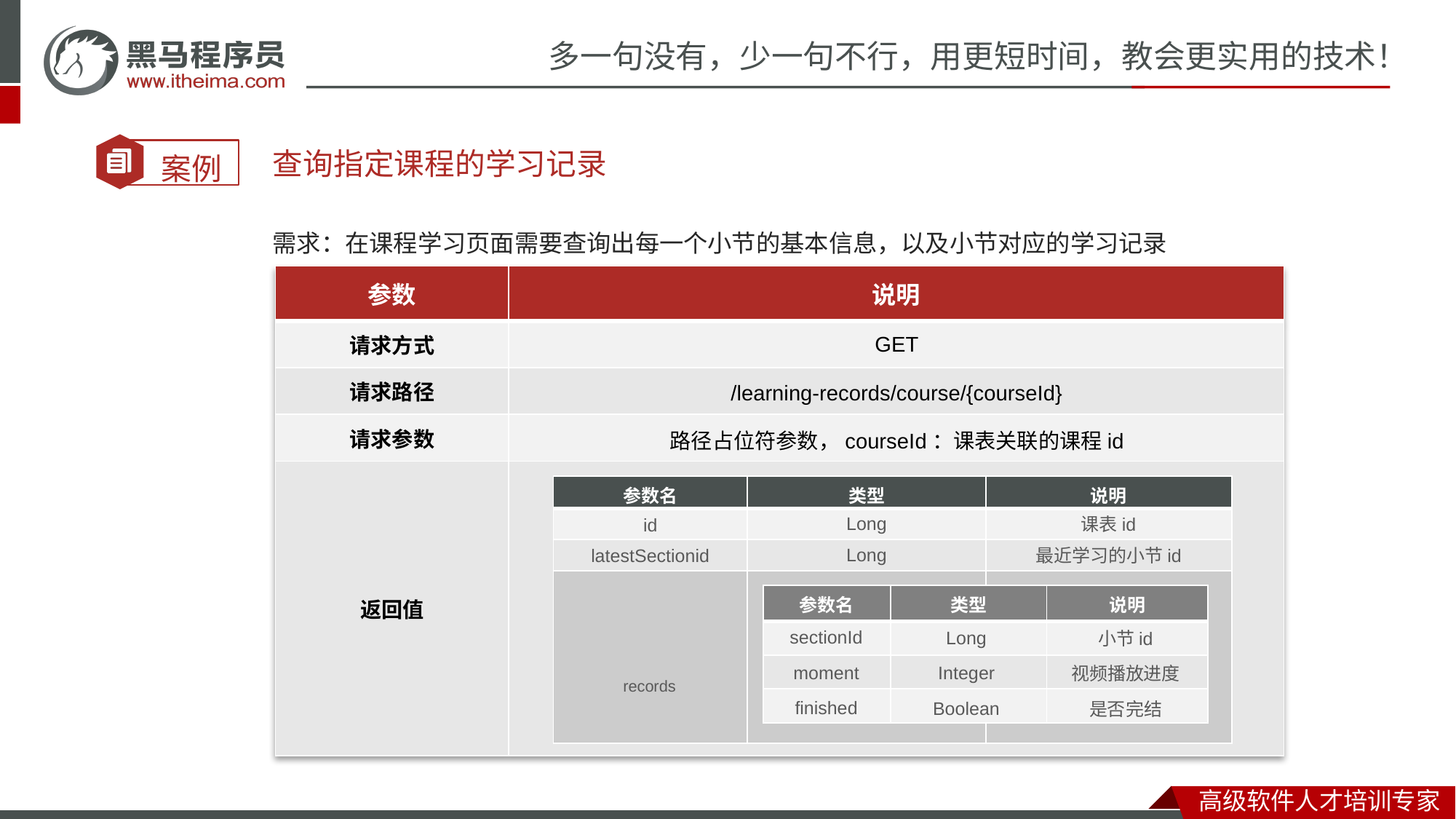

查询指定课程的学习记录
需求：在课程学习页面需要查询出每一个小节的基本信息，以及小节对应的学习记录
| 参数 | 说明 |
| --- | --- |
| 请求方式 |  |
| 请求路径 |  |
| 请求参数 |  |
| 返回值 |  |
GET
/learning-records/course/{courseId}
路径占位符参数，courseId：课表关联的课程id
| 参数名 | 类型 | 说明 |
| --- | --- | --- |
|  |  |  |
|  |  |  |
|  |  |  |
Long
课表id
id
Long
最近学习的小节id
latestSectionid
| 参数名 | 类型 | 说明 |
| --- | --- | --- |
|  |  |  |
|  |  |  |
|  |  |  |
sectionId
Long
小节id
moment
Integer
视频播放进度
records
finished
Boolean
是否完结